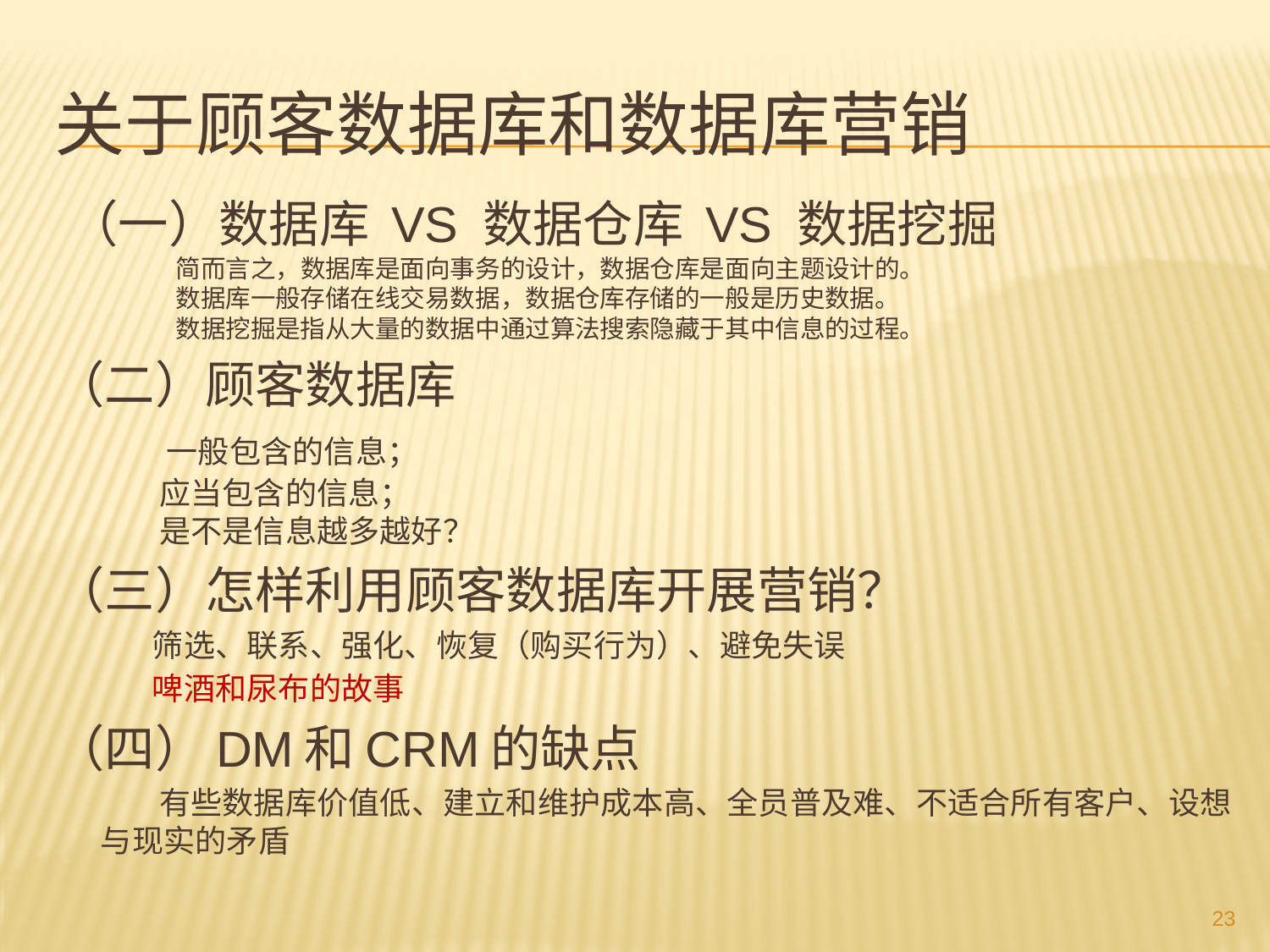

# 关于顾客数据库和数据库营销
 （一）数据库 VS 数据仓库 VS 数据挖掘
                     简而言之，数据库是面向事务的设计，数据仓库是面向主题设计的。
                     数据库一般存储在线交易数据，数据仓库存储的一般是历史数据。
                     数据挖掘是指从大量的数据中通过算法搜索隐藏于其中信息的过程。
（二）顾客数据库
         一般包含的信息；
              应当包含的信息；
              是不是信息越多越好？
（三）怎样利用顾客数据库开展营销？
             筛选、联系、强化、恢复（购买行为）、避免失误
             啤酒和尿布的故事
（四）DM和CRM的缺点
              有些数据库价值低、建立和维护成本高、全员普及难、不适合所有客户、设想与现实的矛盾
23